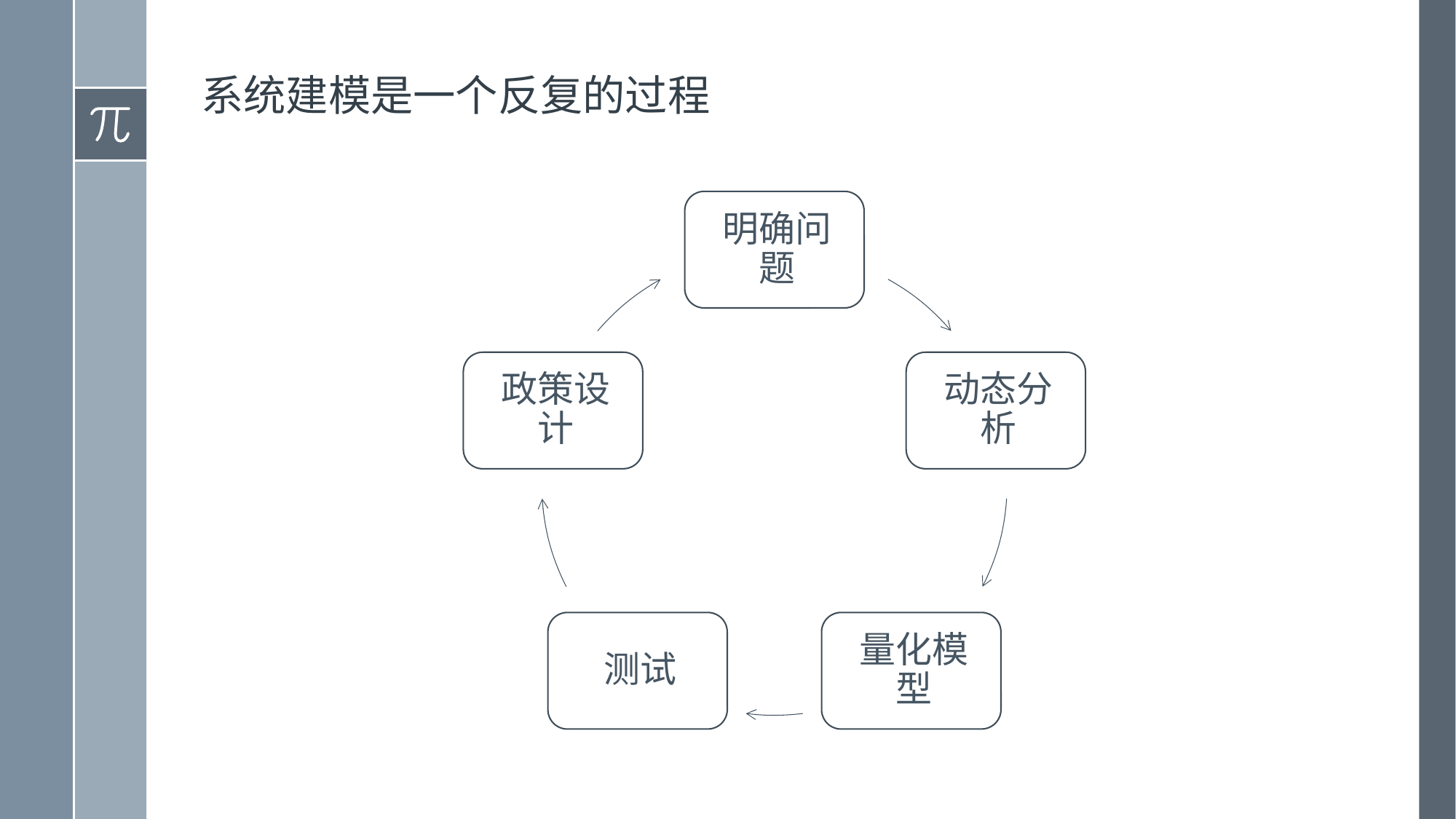

# 系统建模是一个反复的过程
明确问题
动态分析
量化模型
测试
政策设计